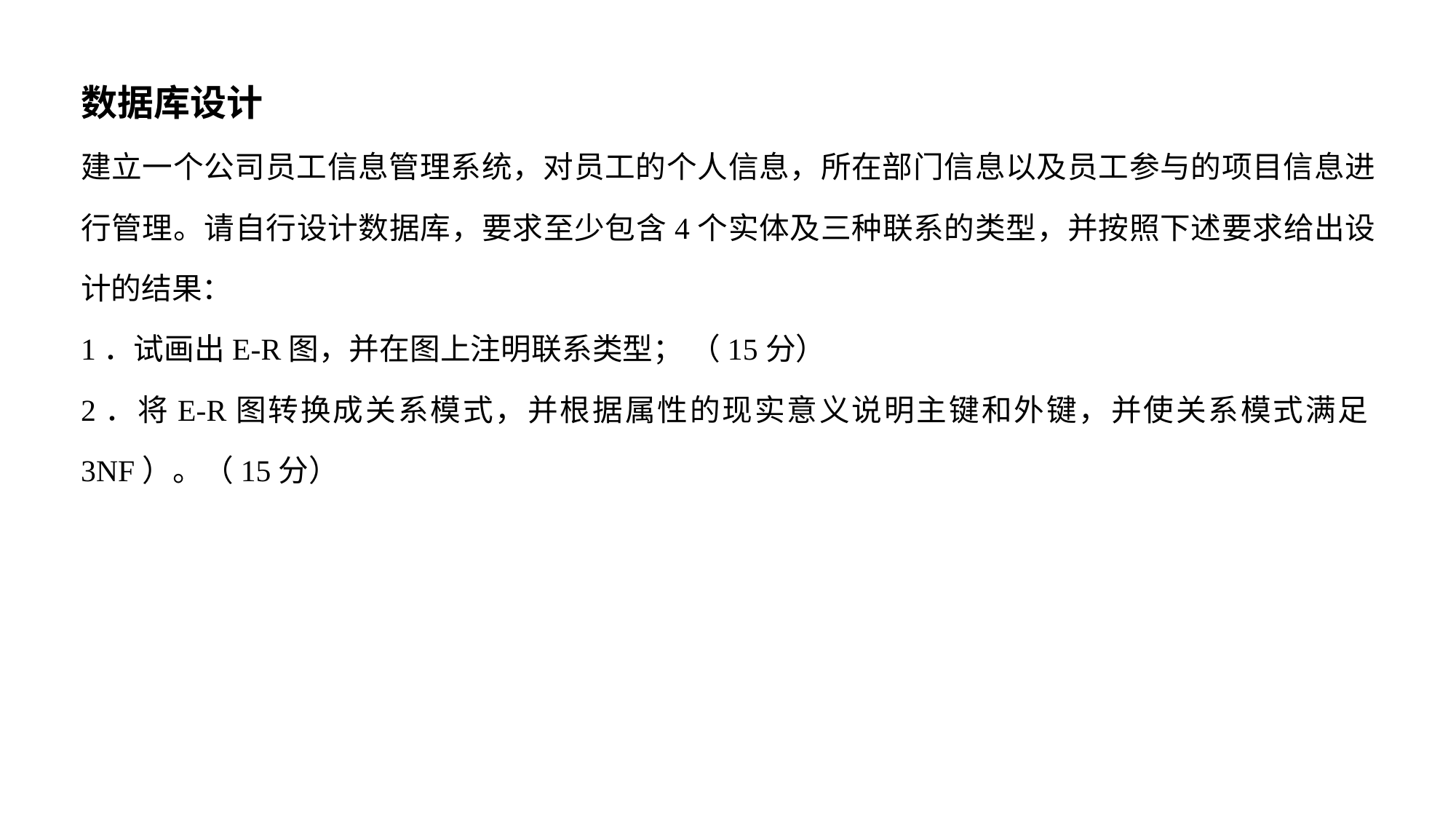

数据库设计
建立一个公司员工信息管理系统，对员工的个人信息，所在部门信息以及员工参与的项目信息进行管理。请自行设计数据库，要求至少包含4个实体及三种联系的类型，并按照下述要求给出设计的结果：
1．试画出E-R图，并在图上注明联系类型； （15分）
2．将E-R图转换成关系模式，并根据属性的现实意义说明主键和外键，并使关系模式满足3NF）。（15分）